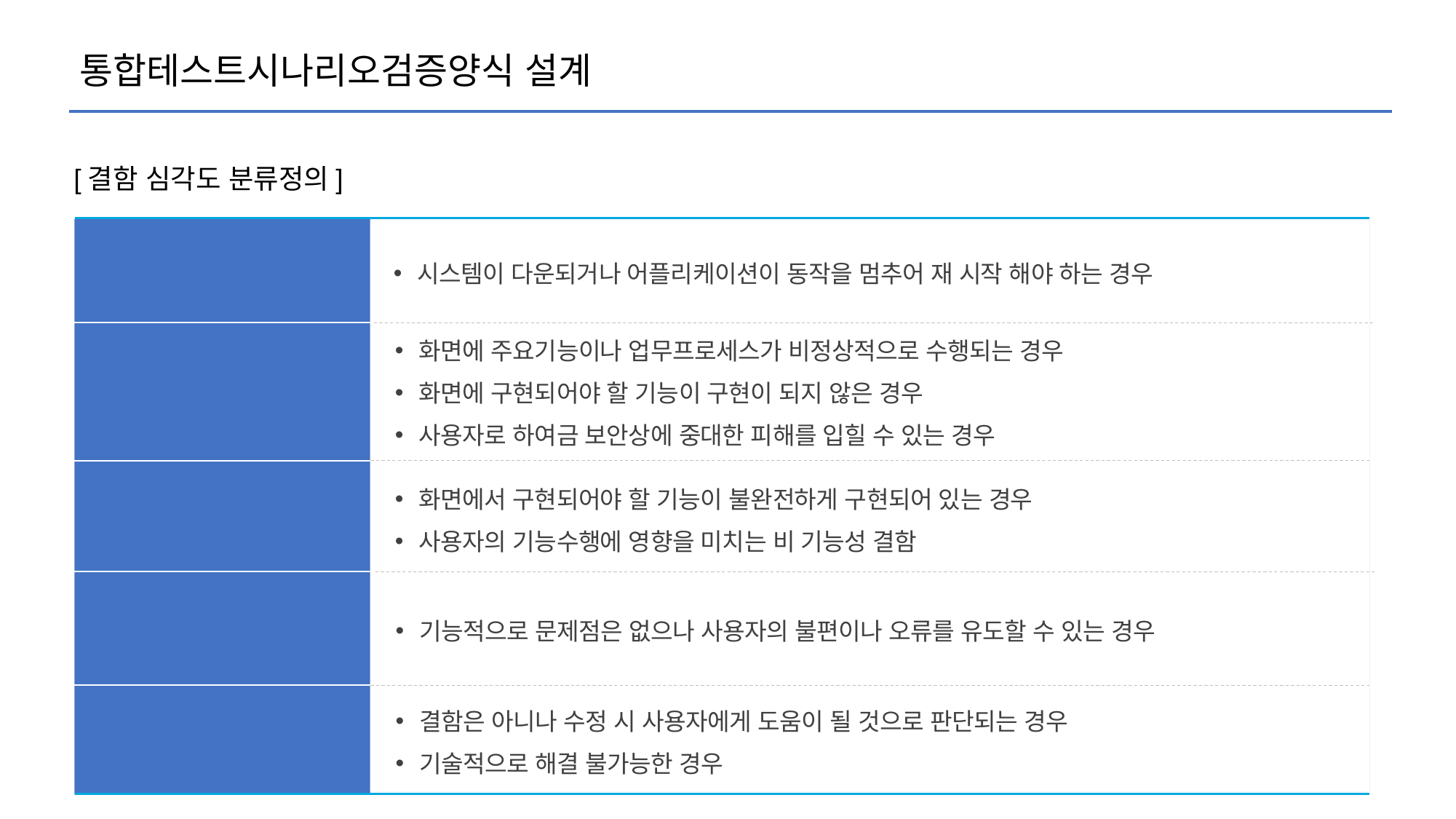

통합테스트시나리오검증양식 설계
[결함 심각도 분류정의]

치명결함
 시스템이 다운되거나 어플리케이션이 동작을 멈추어 재 시작 해야 하는 경우
 화면에 주요기능이나 업무프로세스가 비정상적으로 수행되는 경우
 화면에 구현되어야 할 기능이 구현이 되지 않은 경우
 사용자로 하여금 보안상에 중대한 피해를 입힐 수 있는 경우
중결함
 화면에서 구현되어야 할 기능이 불완전하게 구현되어 있는 경우
 사용자의 기능수행에 영향을 미치는 비 기능성 결함
경결함
단순결함
 기능적으로 문제점은 없으나 사용자의 불편이나 오류를 유도할 수 있는 경우
 결함은 아니나 수정 시 사용자에게 도움이 될 것으로 판단되는 경우
 기술적으로 해결 불가능한 경우
권고사항